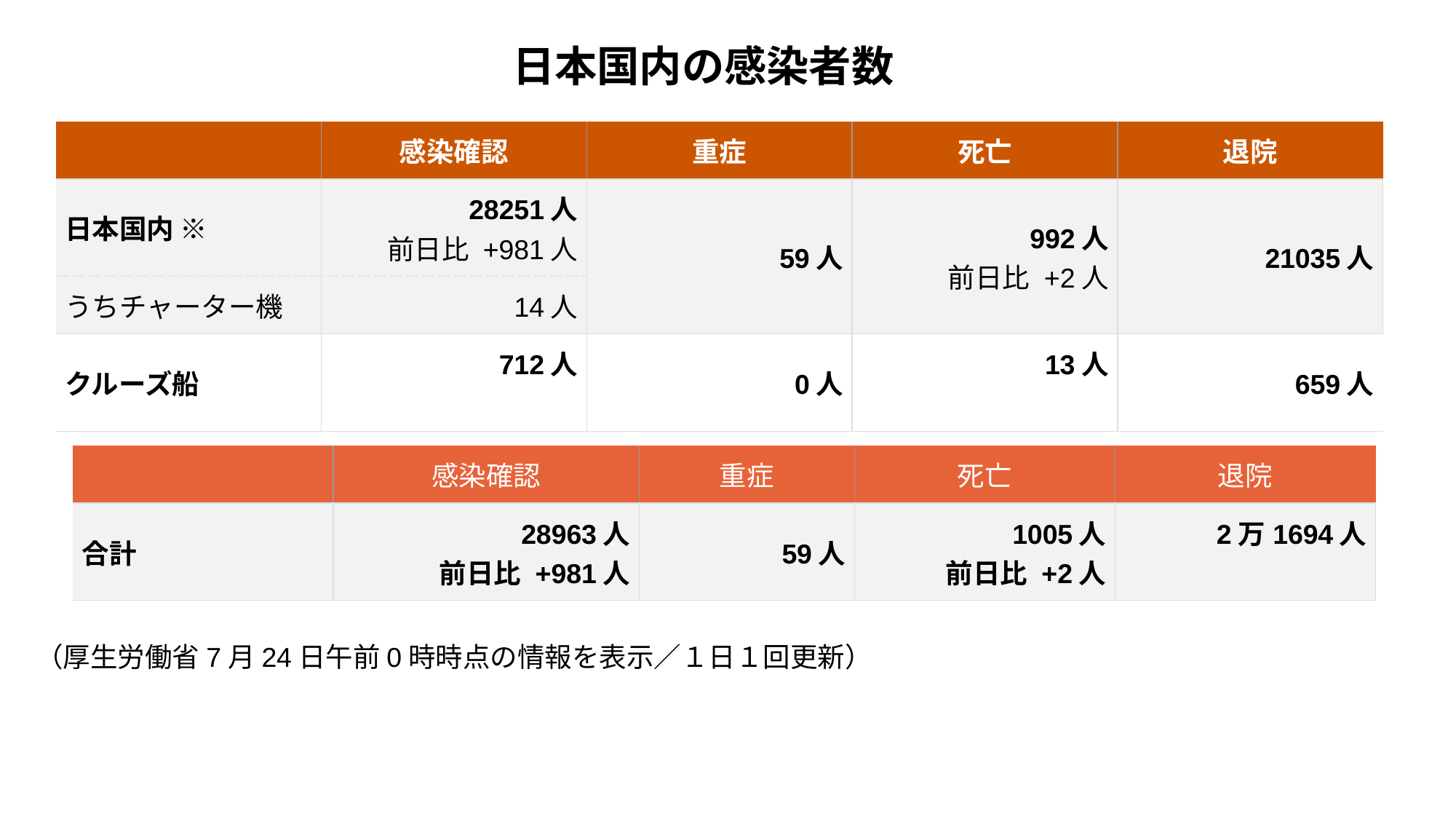

日本国内の感染者数
|  | 感染確認 | 重症 | 死亡 | 退院 |
| --- | --- | --- | --- | --- |
| 日本国内 ※ | 28251人 前日比 +981人 | 59人 | 992人 前日比 +2人 | 21035人 |
| うちチャーター機 | 14人 |  |  |  |
| クルーズ船 | 712人 | 0人 | 13人 | 659人 |
|  | 感染確認 | 重症 | 死亡 | 退院 |
| --- | --- | --- | --- | --- |
| 合計 | 28963人 前日比 +981人 | 59人 | 1005人 前日比 +2人 | 2万1694人 |

（厚生労働省7月24日午前0時時点の情報を表示／１日１回更新）